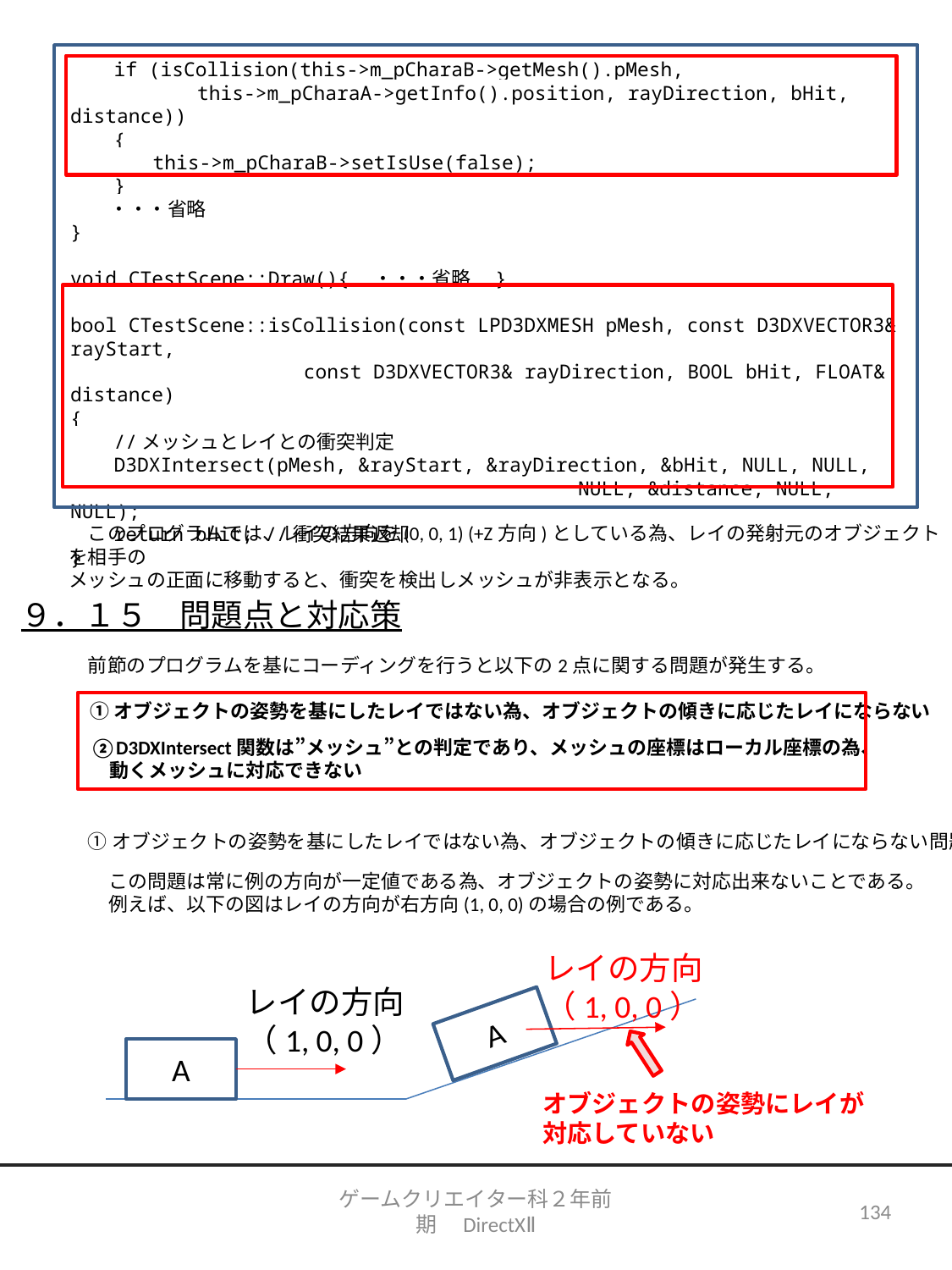

if (isCollision(this->m_pCharaB->getMesh().pMesh,
	this->m_pCharaA->getInfo().position, rayDirection, bHit, distance))
　　{
　　　　this->m_pCharaB->setIsUse(false);
　　}
　　・・・省略
}

void CTestScene::Draw(){　・・・省略　}

bool CTestScene::isCollision(const LPD3DXMESH pMesh, const D3DXVECTOR3& rayStart,
	　　　　　 const D3DXVECTOR3& rayDirection, BOOL bHit, FLOAT& distance)
{
　　//メッシュとレイとの衝突判定
　　D3DXIntersect(pMesh, &rayStart, &rayDirection, &bHit, NULL, NULL,
				NULL, &distance, NULL, NULL);
　　return bHit; //衝突結果返却
}

　このプログラムでは、レイの方向を(0, 0, 1) (+Z方向)としている為、レイの発射元のオブジェクトを相手の
メッシュの正面に移動すると、衝突を検出しメッシュが非表示となる。
９．１５　問題点と対応策
　前節のプログラムを基にコーディングを行うと以下の2点に関する問題が発生する。

①オブジェクトの姿勢を基にしたレイではない為、オブジェクトの傾きに応じたレイにならない
②D3DXIntersect関数は”メッシュ”との判定であり、メッシュの座標はローカル座標の為、
　動くメッシュに対応できない
①オブジェクトの姿勢を基にしたレイではない為、オブジェクトの傾きに応じたレイにならない問題
この問題は常に例の方向が一定値である為、オブジェクトの姿勢に対応出来ないことである。
例えば、以下の図はレイの方向が右方向(1, 0, 0)の場合の例である。
レイの方向
（1, 0, 0）
レイの方向
（1, 0, 0）
A

A
オブジェクトの姿勢にレイが
対応していない
ゲームクリエイター科２年前期　DirectXⅡ
134